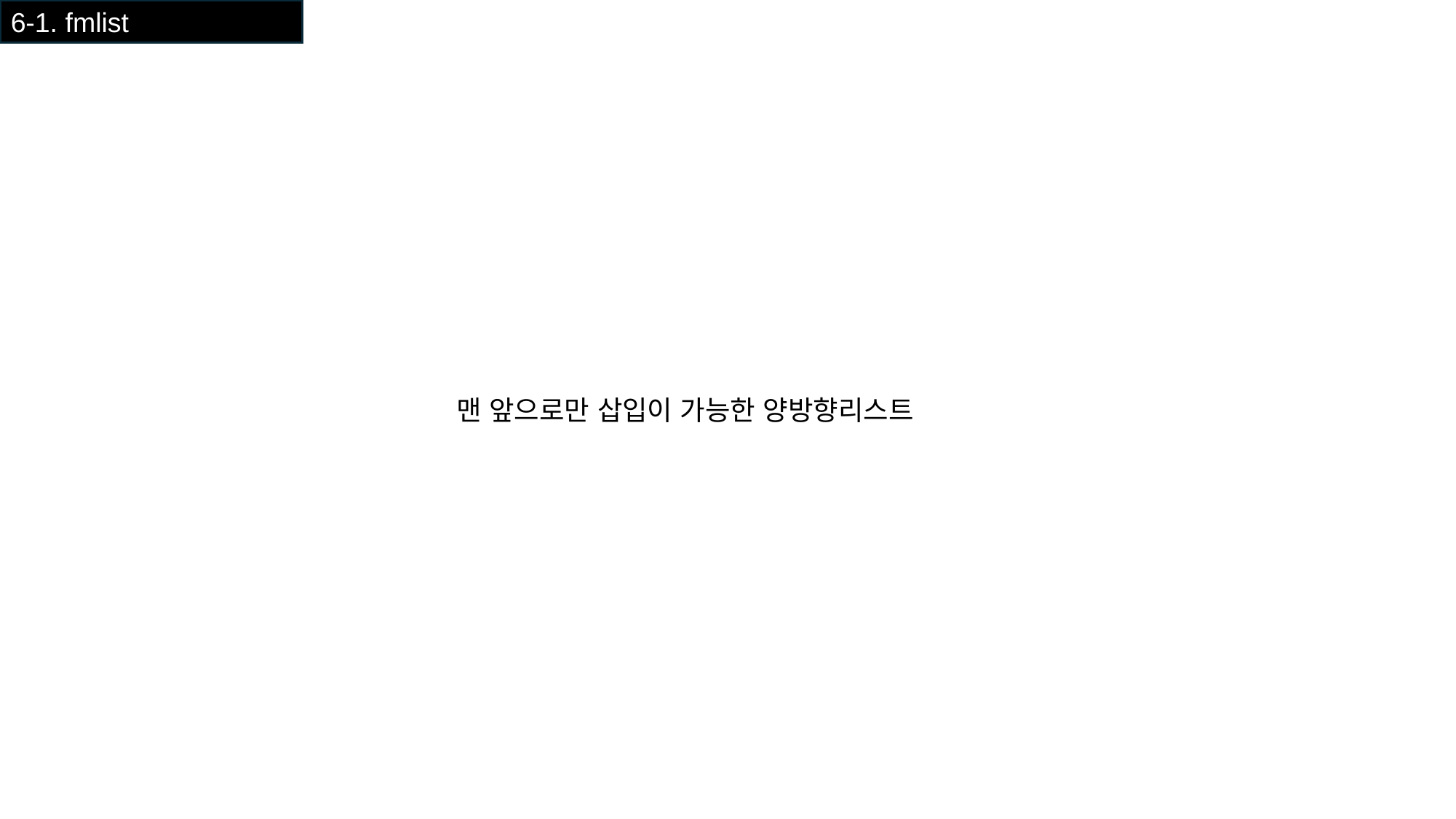

6-1. fmlist
맨 앞으로만 삽입이 가능한 양방향리스트